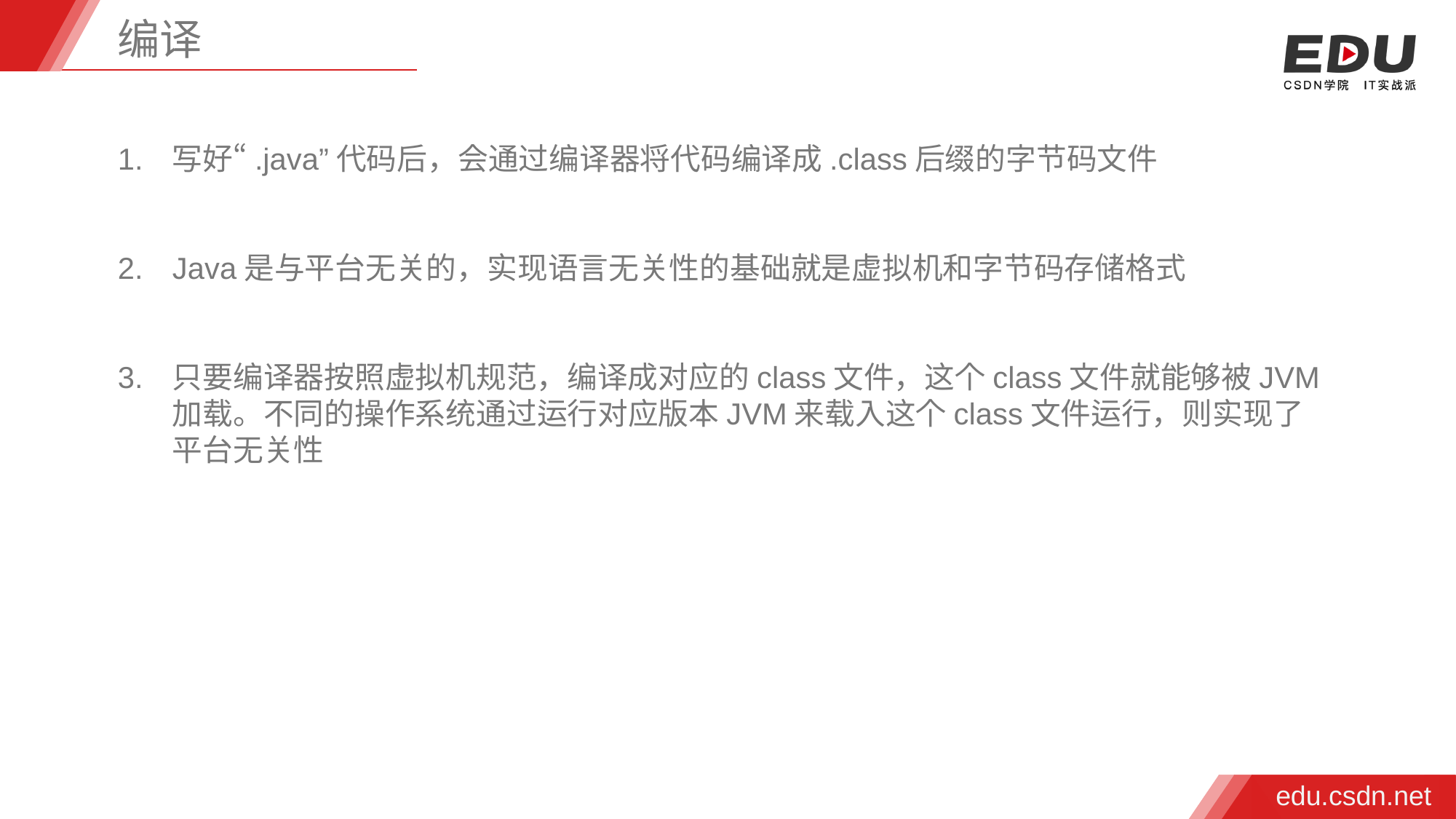

编译
写好“.java”代码后，会通过编译器将代码编译成.class后缀的字节码文件

Java是与平台无关的，实现语言无关性的基础就是虚拟机和字节码存储格式

只要编译器按照虚拟机规范，编译成对应的class文件，这个class文件就能够被JVM加载。不同的操作系统通过运行对应版本JVM来载入这个class文件运行，则实现了平台无关性

edu.csdn.net